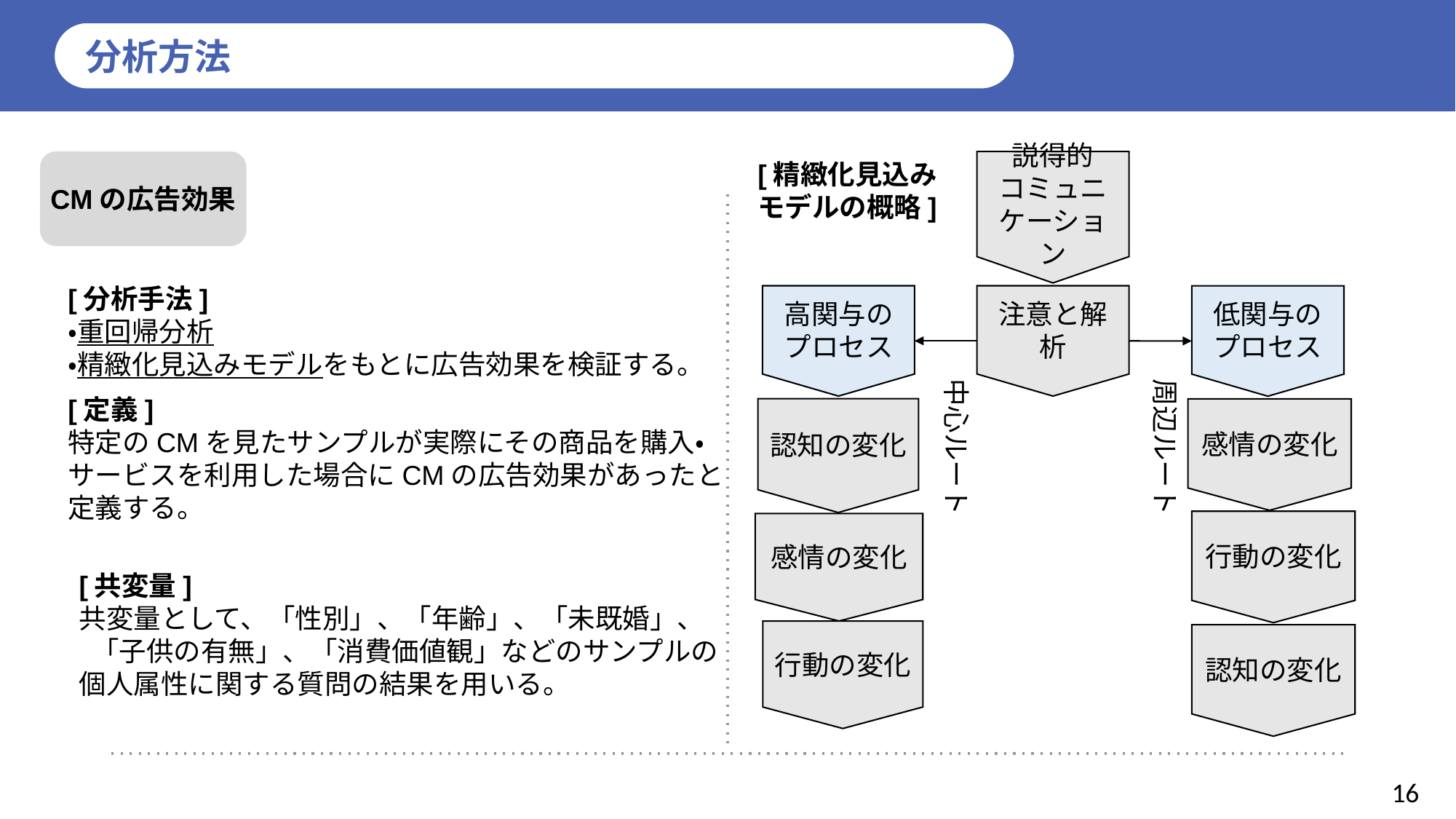

分析方法
CMの広告効果
説得的
コミュニケーション
[精緻化見込み
モデルの概略]
[分析手法]
・重回帰分析
・精緻化見込みモデルをもとに広告効果を検証する。
高関与のプロセス
認知の変化
感情の変化
行動の変化
注意と解析
低関与のプロセス
感情の変化
行動の変化
認知の変化
中心ルート
周辺ルート
[定義]
特定のCMを見たサンプルが実際にその商品を購入・
サービスを利用した場合にCMの広告効果があったと
定義する。
[共変量]
共変量として、「性別」、「年齢」、「未既婚」、
 「子供の有無」、「消費価値観」などのサンプルの
個⼈属性に関する質問の結果を用いる。
16